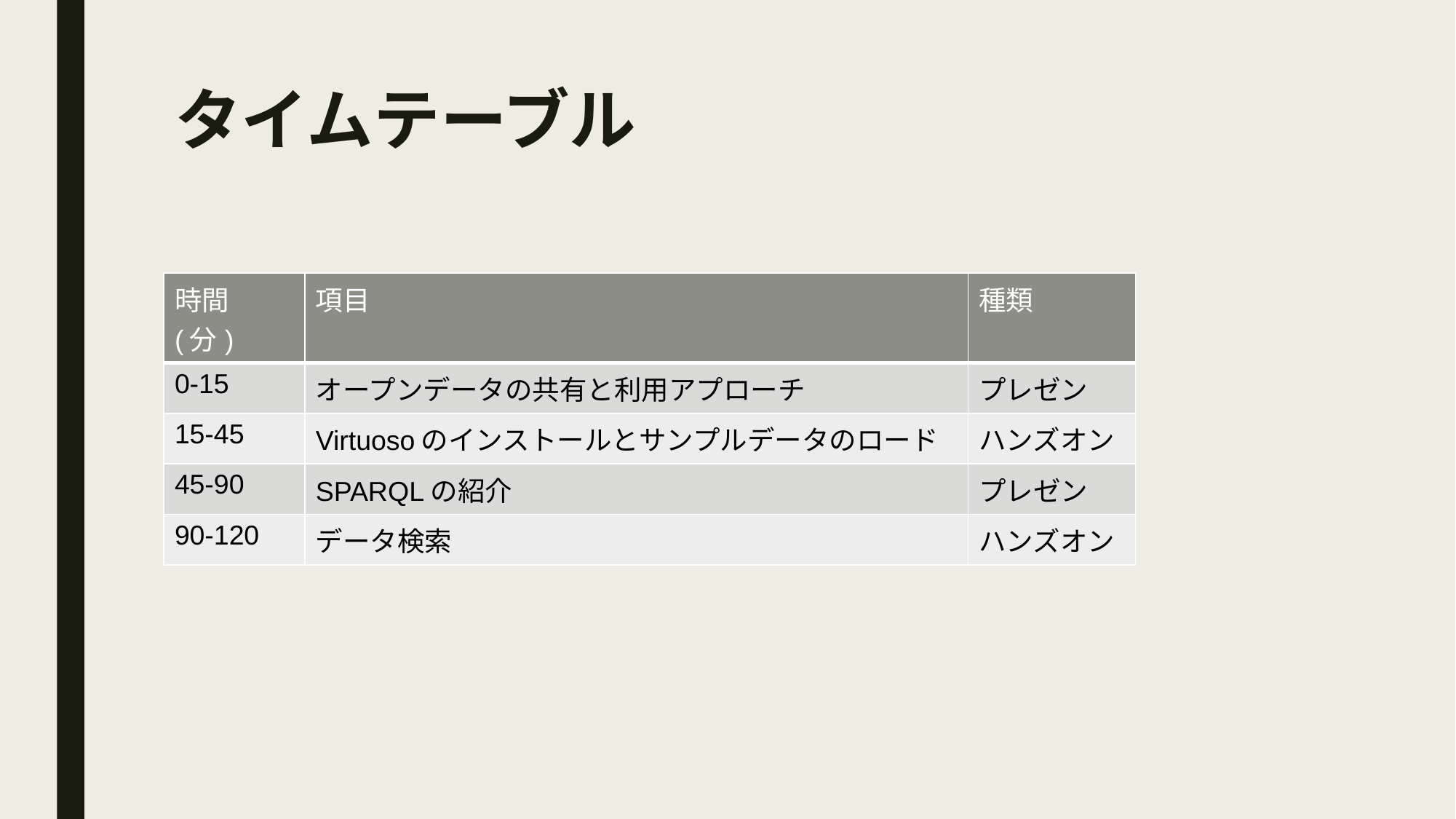

# タイムテーブル
| 時間 (分) | 項目 | 種類 |
| --- | --- | --- |
| 0-15 | オープンデータの共有と利用アプローチ | プレゼン |
| 15-45 | Virtuosoのインストールとサンプルデータのロード | ハンズオン |
| 45-90 | SPARQLの紹介 | プレゼン |
| 90-120 | データ検索 | ハンズオン |